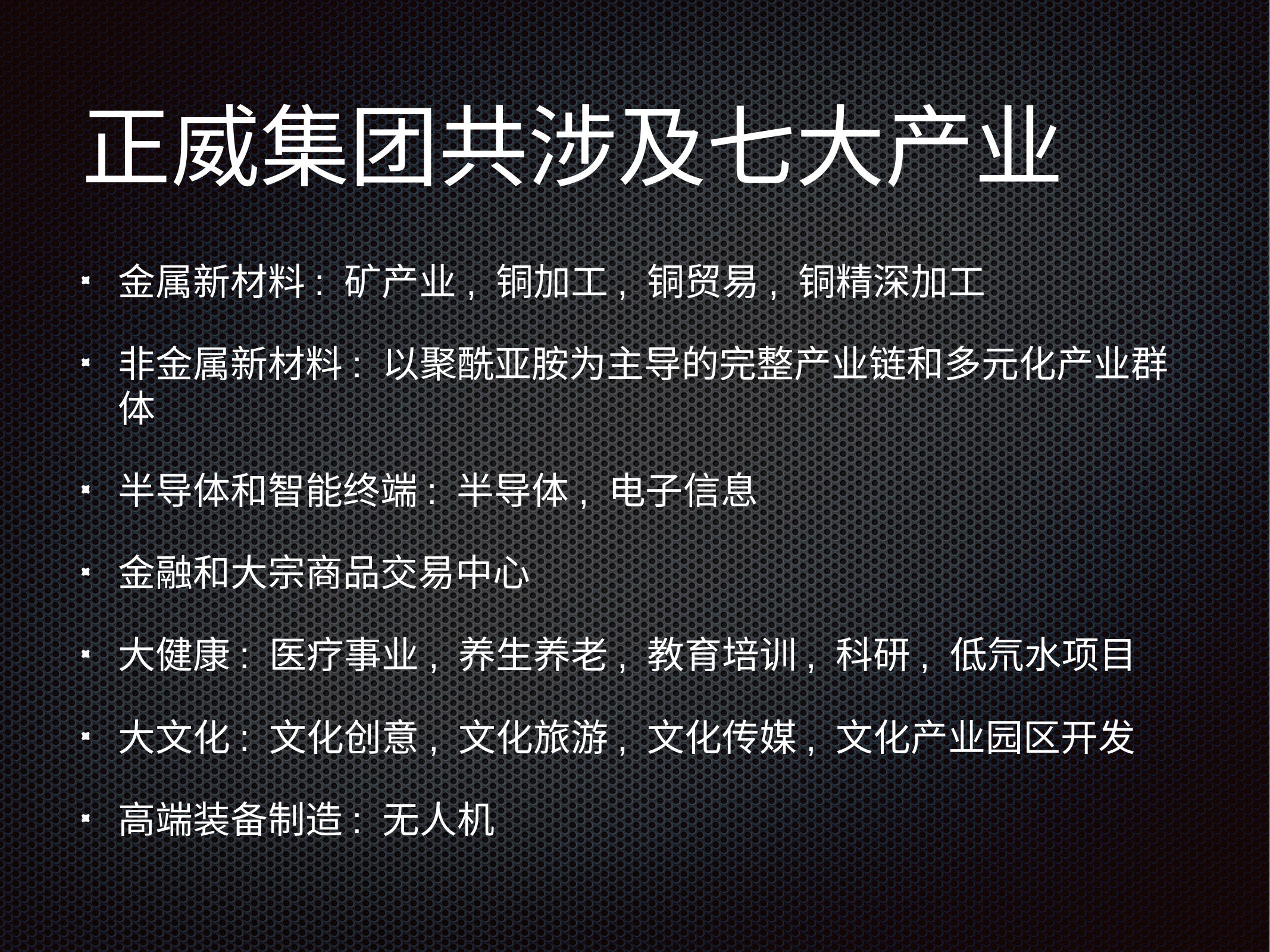

# 正威集团共涉及七大产业
金属新材料: 矿产业, 铜加工, 铜贸易, 铜精深加工
非金属新材料: 以聚酰亚胺为主导的完整产业链和多元化产业群体
半导体和智能终端: 半导体, 电子信息
金融和大宗商品交易中心
大健康: 医疗事业, 养生养老, 教育培训, 科研, 低氘水项目
大文化: 文化创意, 文化旅游, 文化传媒, 文化产业园区开发
高端装备制造: 无人机